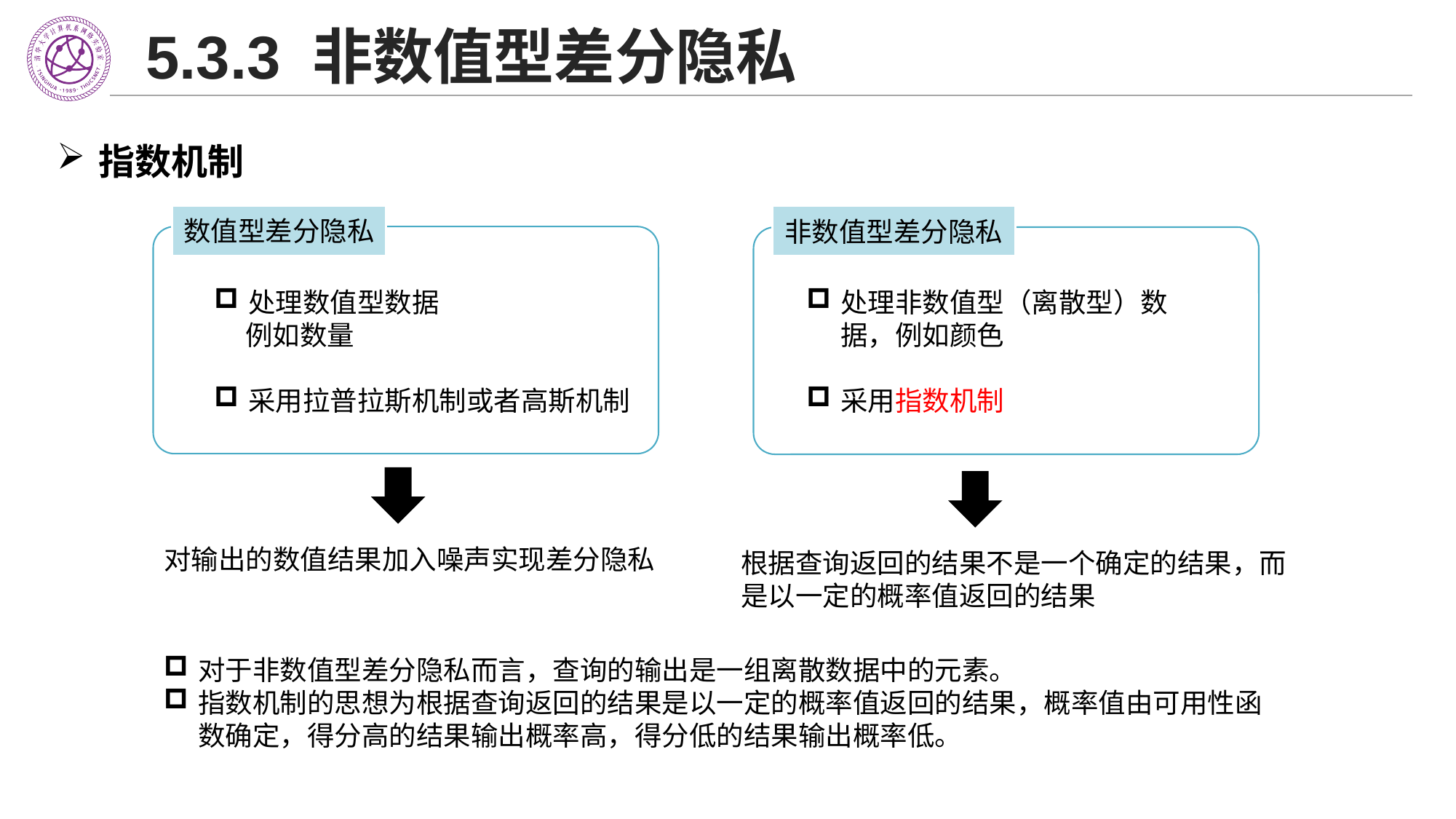

# 5.3.3 非数值型差分隐私
指数机制
数值型差分隐私
非数值型差分隐私

处理非数值型（离散型）数据，例如颜色

采用指数机制
处理数值型数据
    例如数量

采用拉普拉斯机制或者高斯机制

对输出的数值结果加入噪声实现差分隐私
根据查询返回的结果不是一个确定的结果，而是以一定的概率值返回的结果
对于非数值型差分隐私而言，查询的输出是一组离散数据中的元素。
指数机制的思想为根据查询返回的结果是以一定的概率值返回的结果，概率值由可用性函数确定，得分高的结果输出概率高，得分低的结果输出概率低。